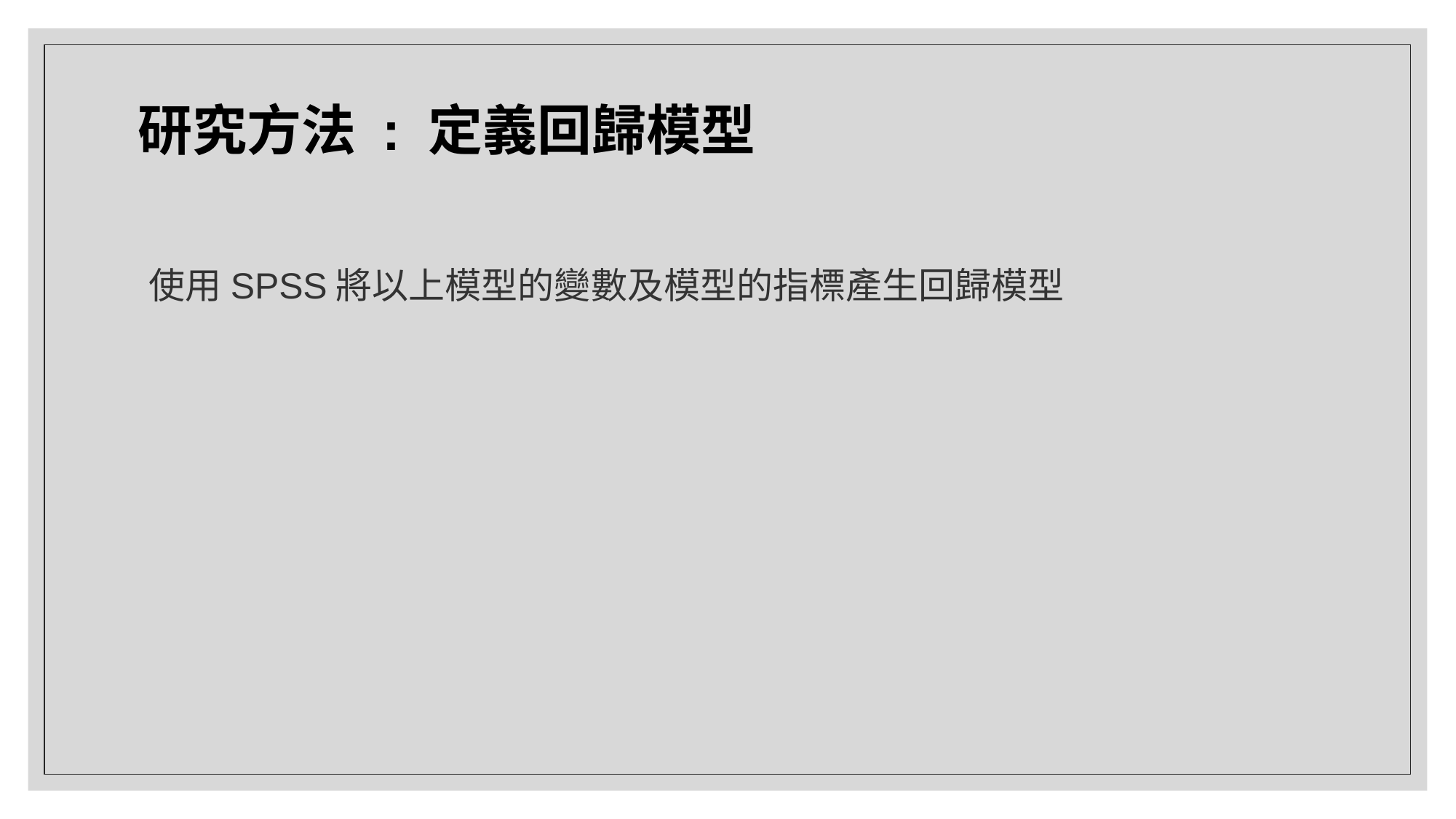

# 研究方法 : 定義回歸模型
使用SPSS將以上模型的變數及模型的指標產生回歸模型